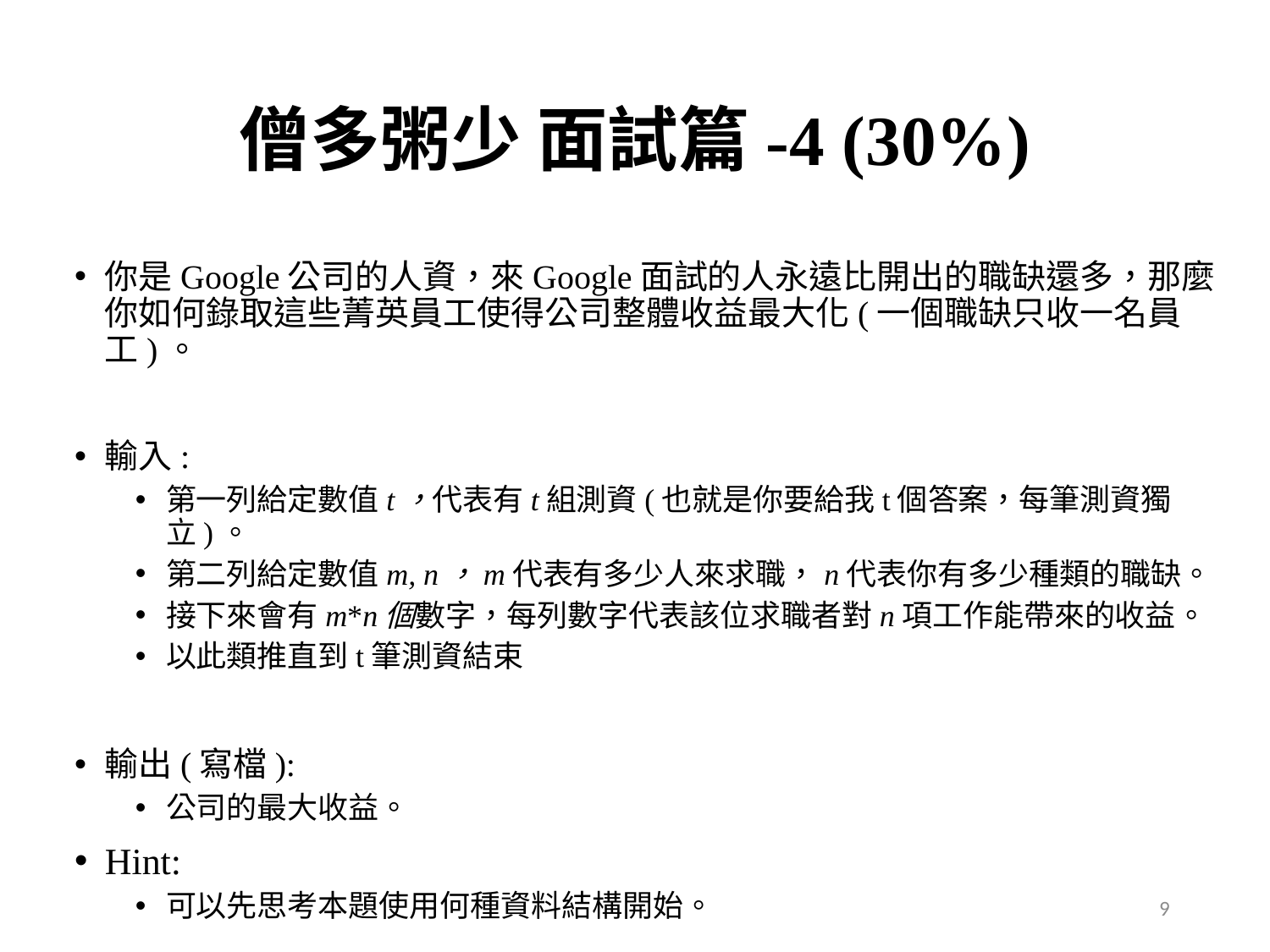

# 僧多粥少 面試篇-4 (30%)
你是Google公司的人資，來Google面試的人永遠比開出的職缺還多，那麼你如何錄取這些菁英員工使得公司整體收益最大化(一個職缺只收一名員工)。

輸入:
第一列給定數值t，代表有t組測資(也就是你要給我t個答案，每筆測資獨立)。
第二列給定數值m, n，m代表有多少人來求職，n代表你有多少種類的職缺。
接下來會有m*n個數字，每列數字代表該位求職者對n項工作能帶來的收益。
以此類推直到t筆測資結束

輸出(寫檔):
公司的最大收益。
Hint:
可以先思考本題使用何種資料結構開始。

9